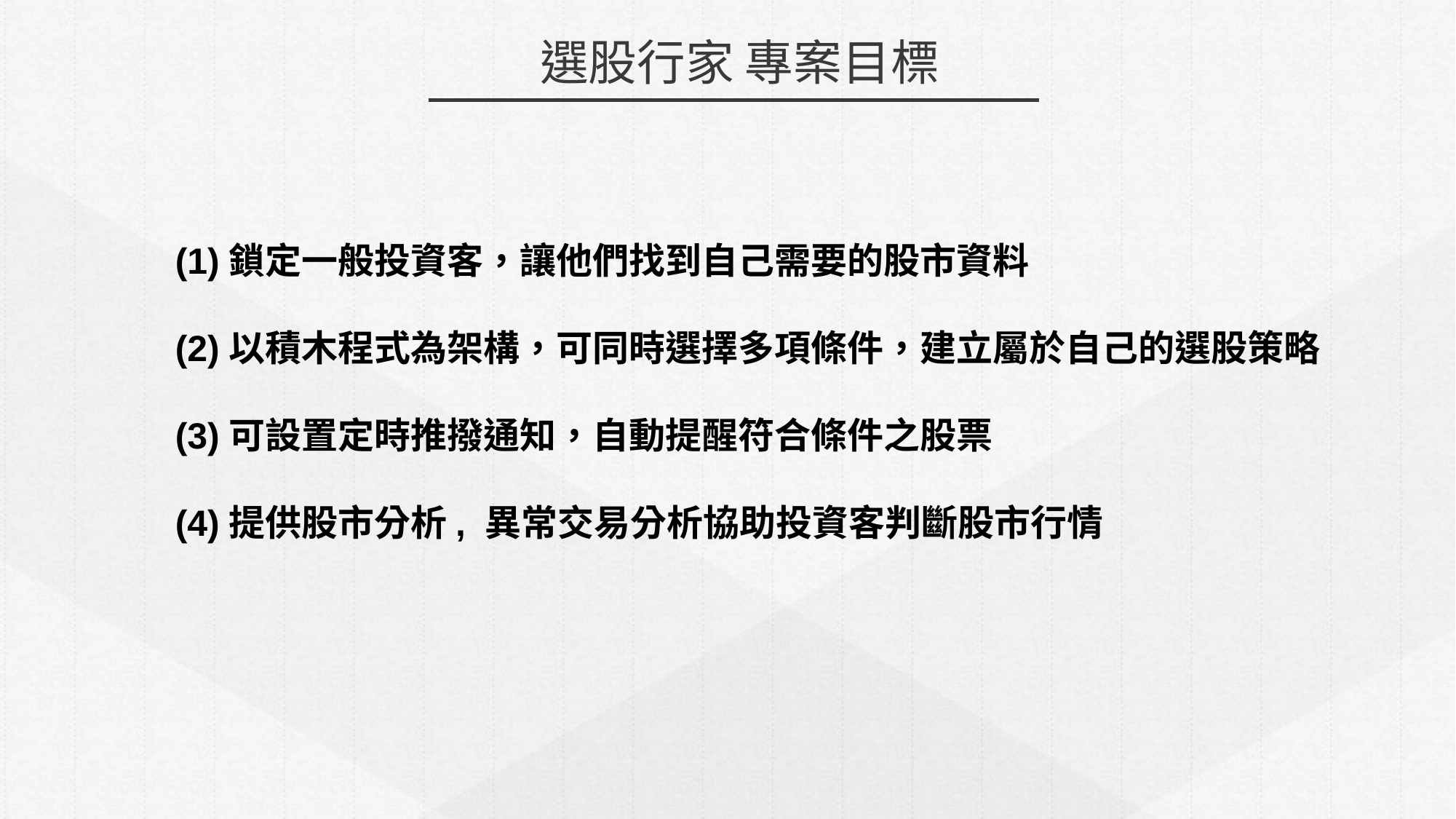

選股行家 專案目標
(1)鎖定一般投資客，讓他們找到自己需要的股市資料

(2)以積木程式為架構，可同時選擇多項條件，建立屬於自己的選股策略

(3)可設置定時推撥通知，自動提醒符合條件之股票

(4)提供股市分析, 異常交易分析協助投資客判斷股市行情